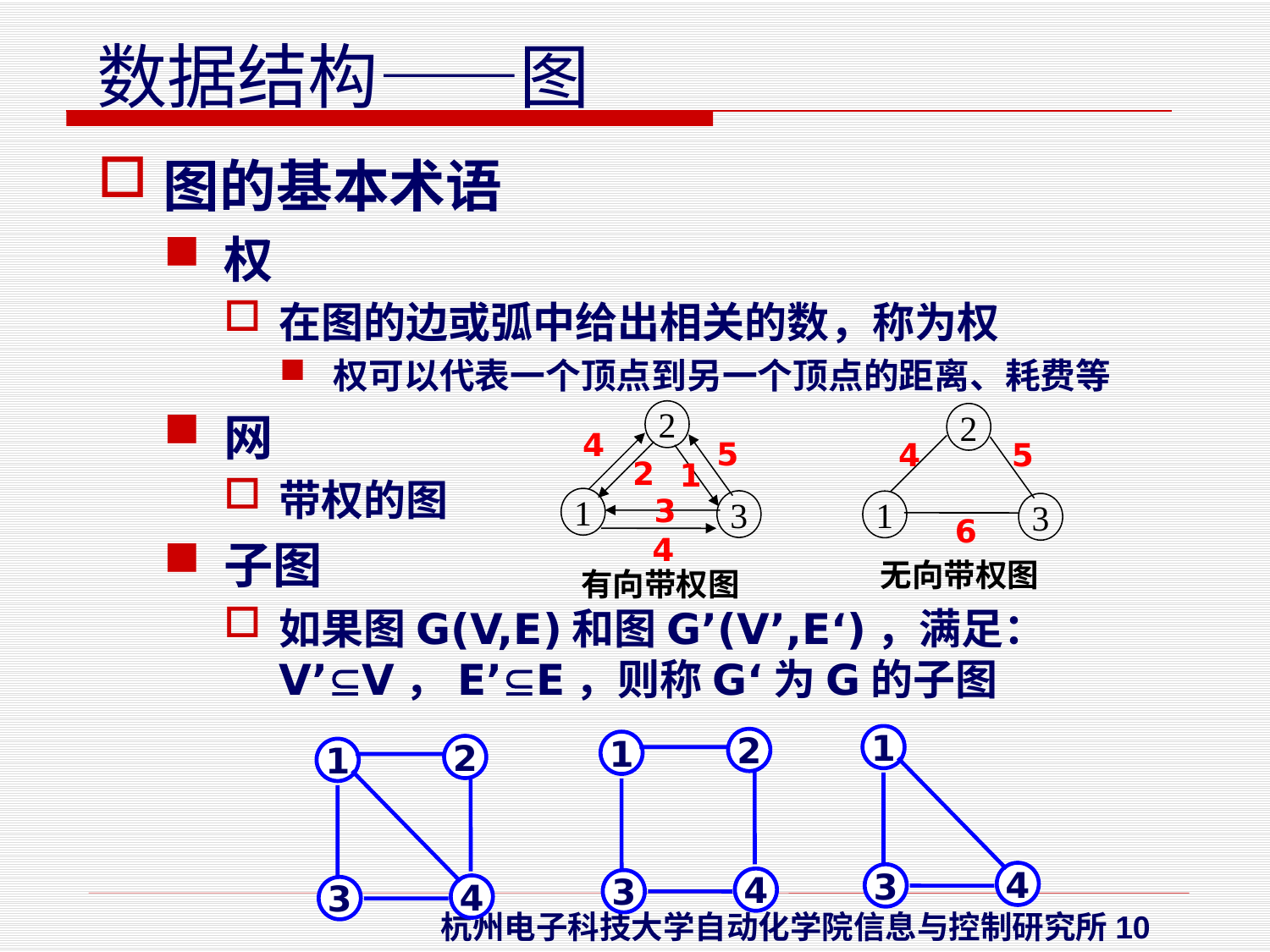

图的基本术语
权
在图的边或弧中给出相关的数，称为权
权可以代表一个顶点到另一个顶点的距离、耗费等
网
带权的图
子图
如果图G(V,E)和图G’(V’,E‘)，满足：
V’⊆V，E’⊆E，则称G‘为G的子图
2

1
3

4
5
2
1
3
4
有向带权图
2

1
3

4
5
6
无向带权图
1
2
1
2
1

4
3

4
3
4
3